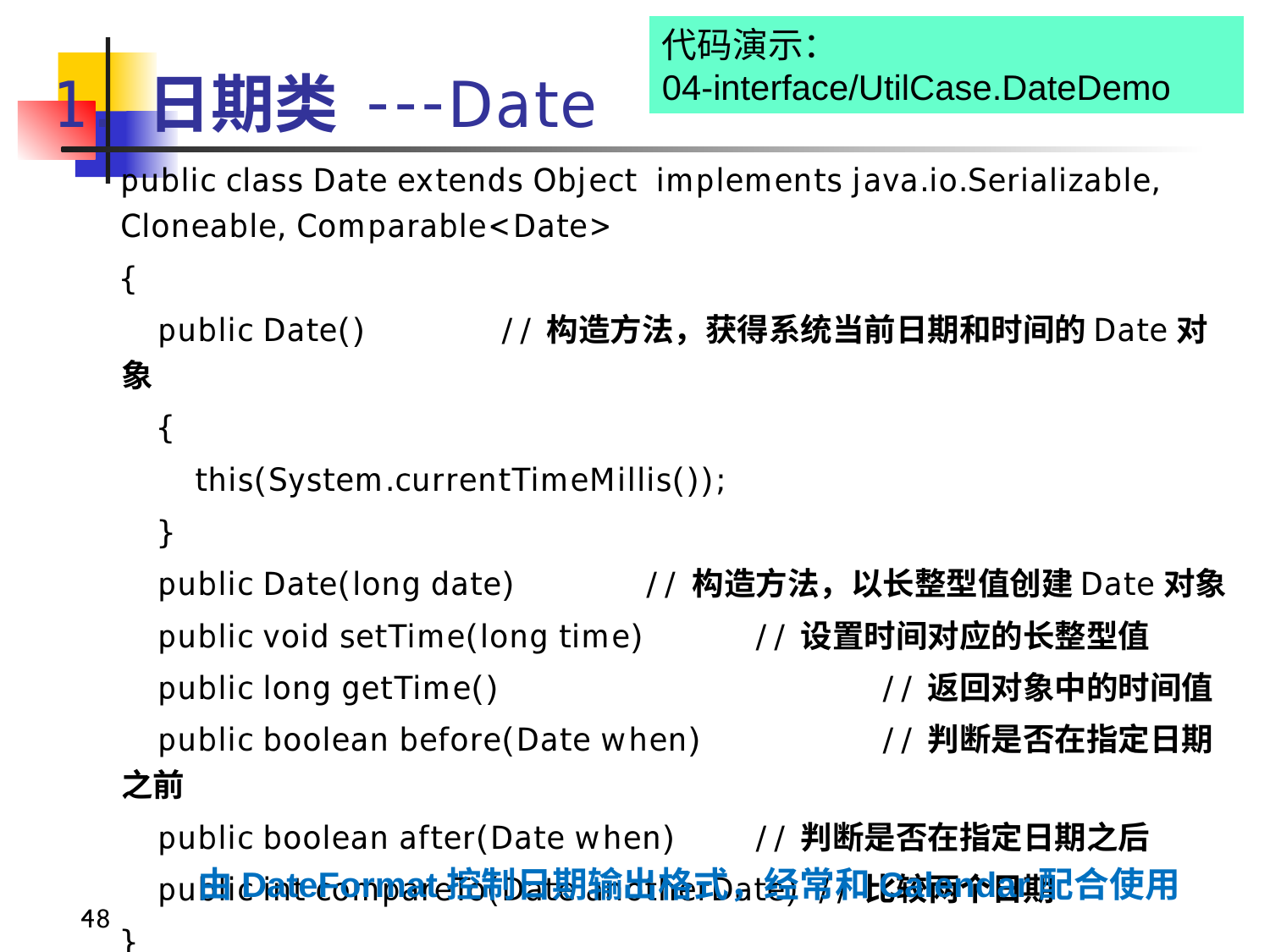

代码演示：
04-interface/UtilCase.DateDemo
# 1. 日期类 ---Date
public class Date extends Object  implements java.io.Serializable, Cloneable, Comparable<Date>
{
    public Date() 	//构造方法，获得系统当前日期和时间的Date对象
    {
        this(System.currentTimeMillis());
    }
    public Date(long date)              //构造方法，以长整型值创建Date对象
    public void setTime(long time)         	//设置时间对应的长整型值
    public long getTime()                   		//返回对象中的时间值
    public boolean before(Date when)      	//判断是否在指定日期之前
    public boolean after(Date when)        	//判断是否在指定日期之后
    public int compareTo(Date anotherDate)  //比较两个日期
}
由DateFormat控制日期输出格式，经常和Calendar配合使用
48